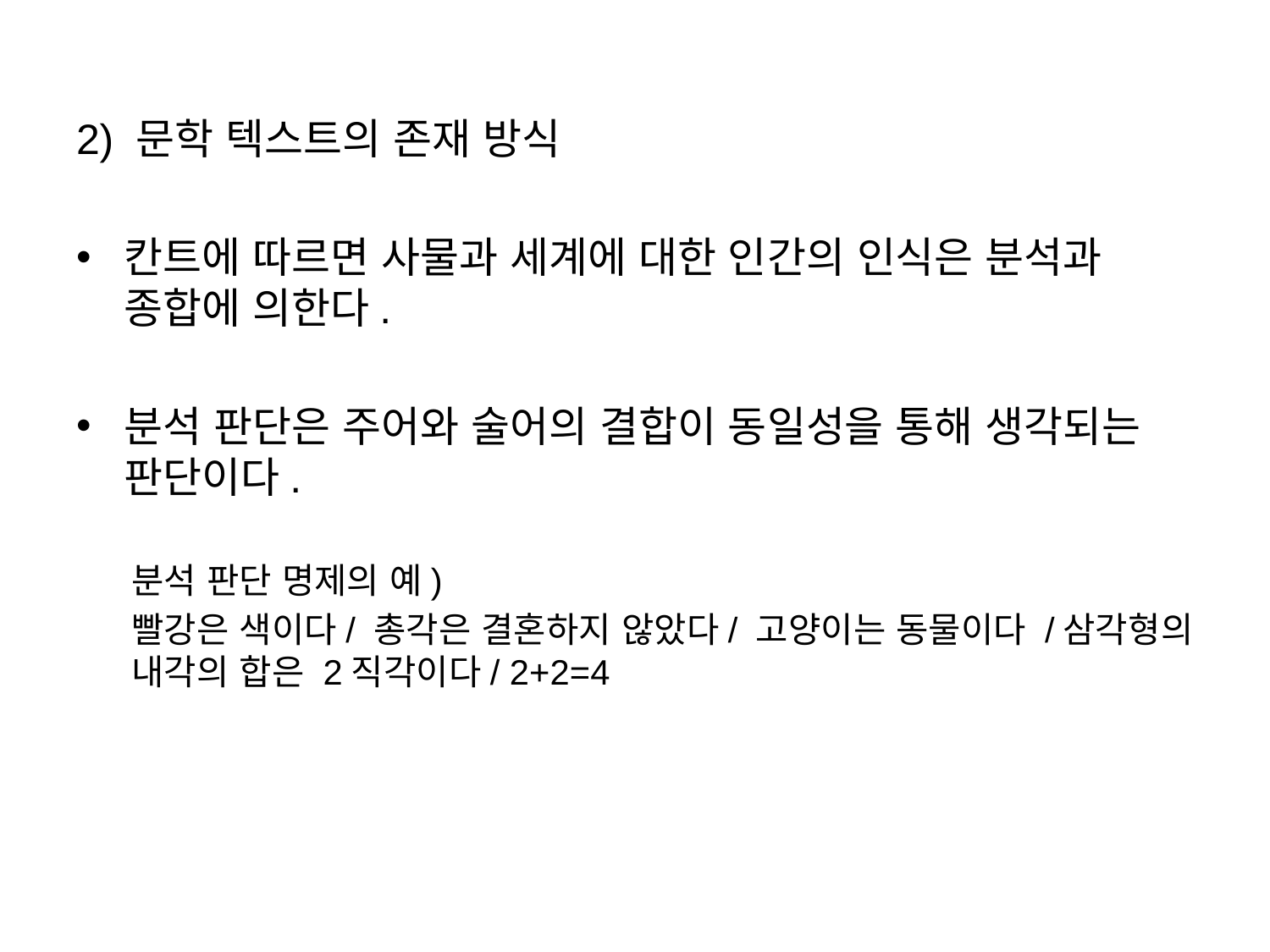

2) 문학 텍스트의 존재 방식

칸트에 따르면 사물과 세계에 대한 인간의 인식은 분석과 종합에 의한다.

분석 판단은 주어와 술어의 결합이 동일성을 통해 생각되는 판단이다.

분석 판단 명제의 예)
빨강은 색이다/ 총각은 결혼하지 않았다/ 고양이는 동물이다 /삼각형의 내각의 합은 2직각이다/ 2+2=4